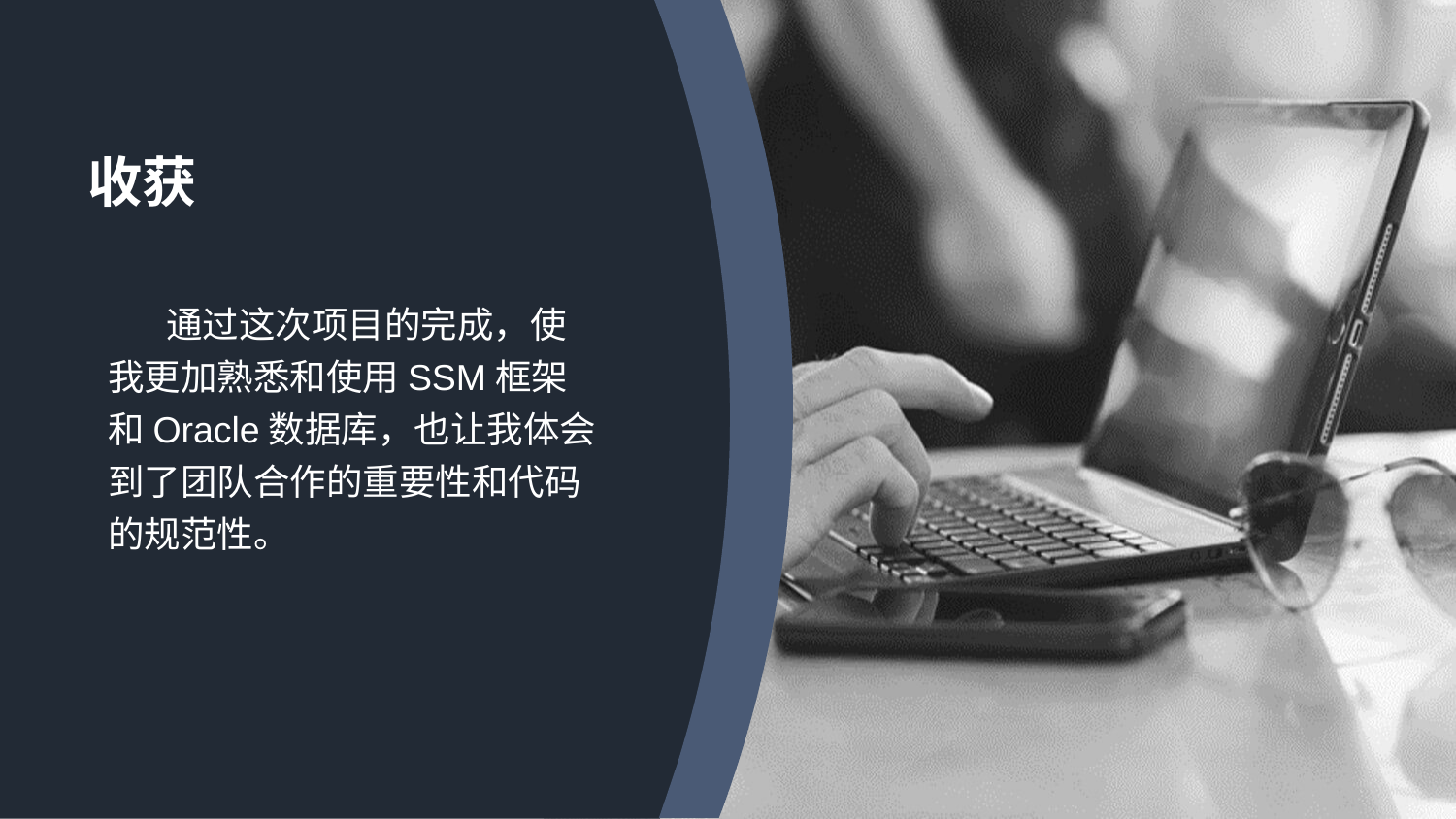

收获
      通过这次项目的完成，使我更加熟悉和使用SSM框架和Oracle数据库，也让我体会到了团队合作的重要性和代码的规范性。